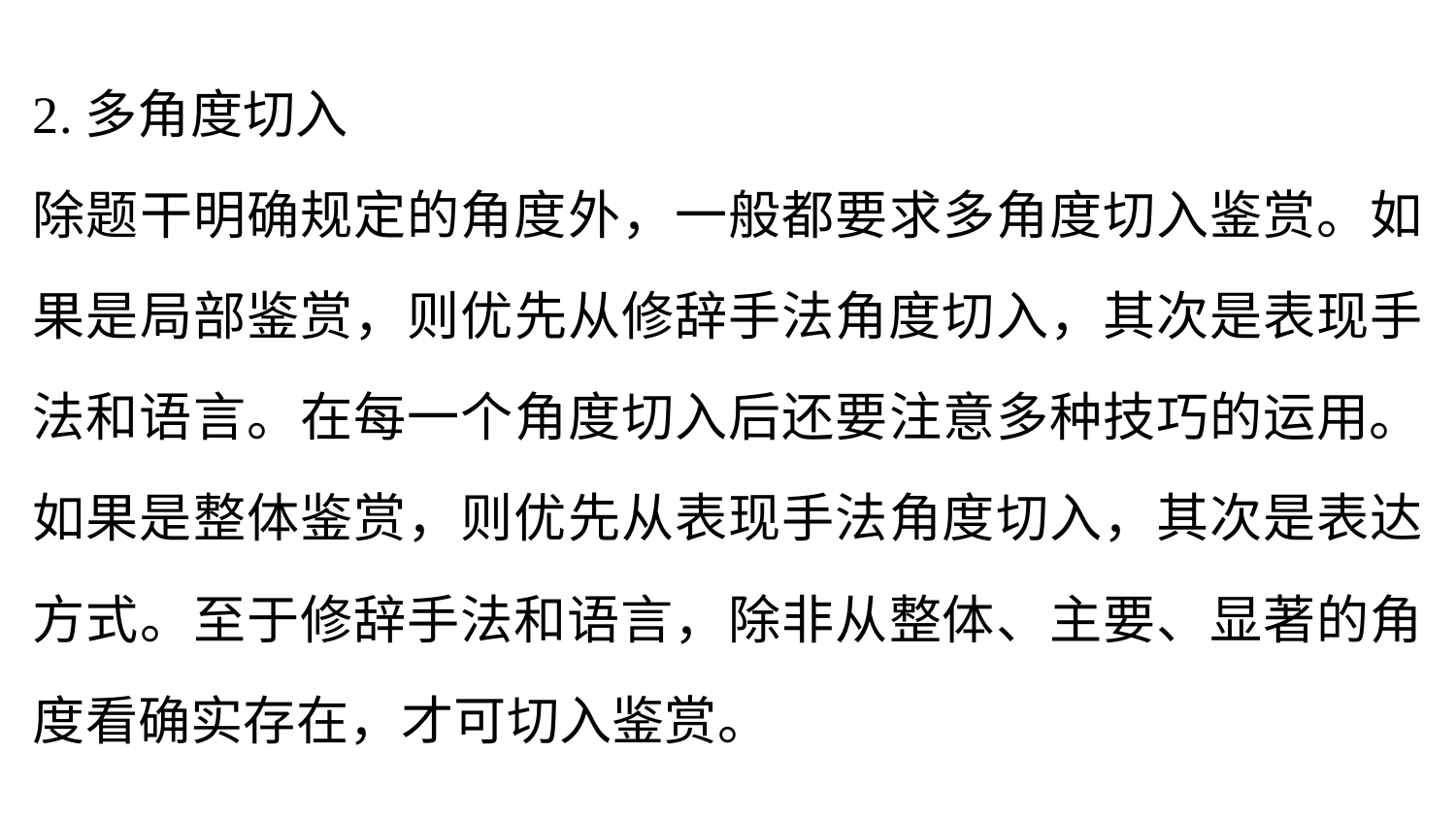

2.多角度切入
除题干明确规定的角度外，一般都要求多角度切入鉴赏。如果是局部鉴赏，则优先从修辞手法角度切入，其次是表现手法和语言。在每一个角度切入后还要注意多种技巧的运用。如果是整体鉴赏，则优先从表现手法角度切入，其次是表达方式。至于修辞手法和语言，除非从整体、主要、显著的角度看确实存在，才可切入鉴赏。